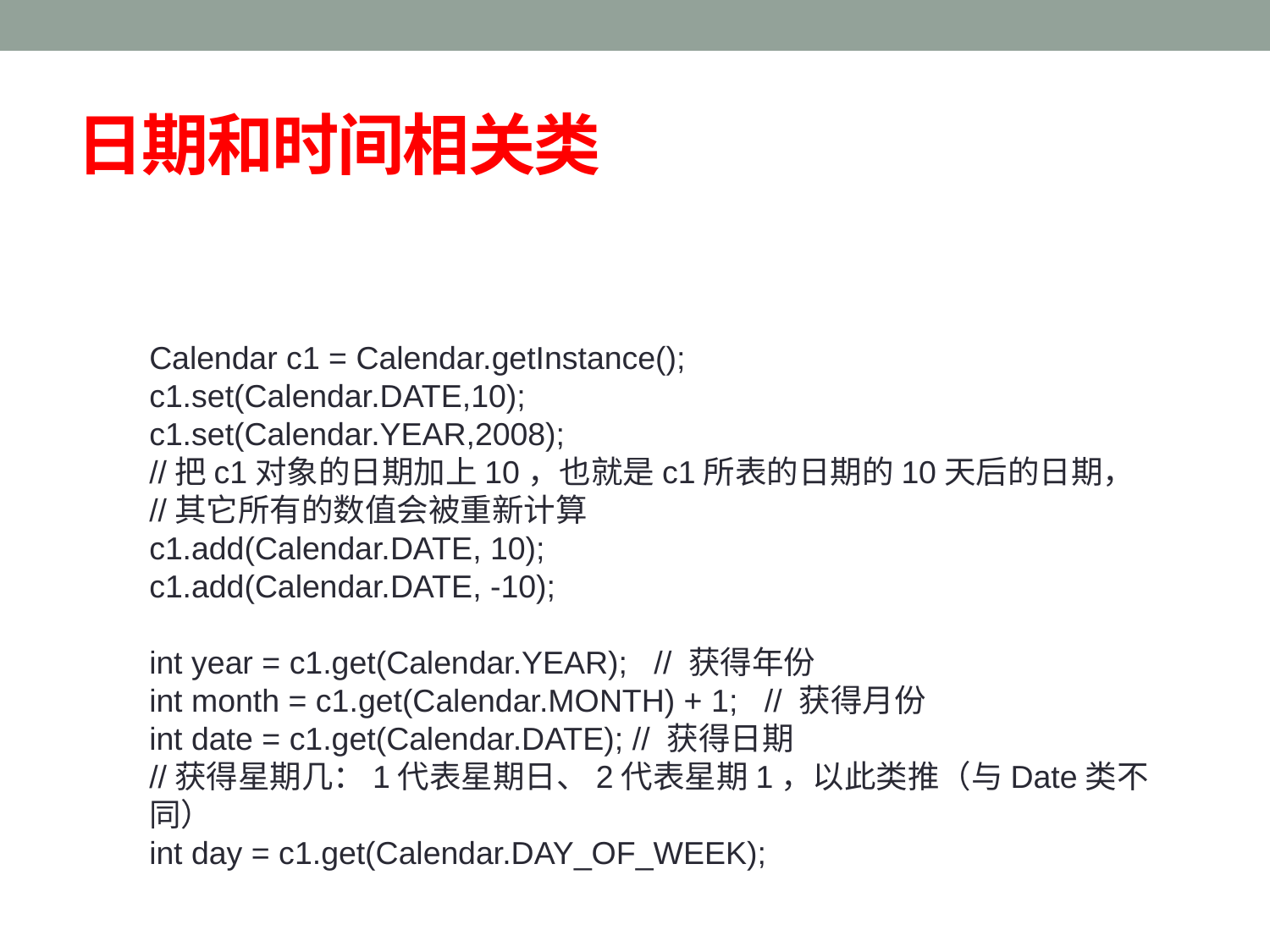

日期和时间相关类
Calendar c1 = Calendar.getInstance();
c1.set(Calendar.DATE,10);
c1.set(Calendar.YEAR,2008);
//把c1对象的日期加上10，也就是c1所表的日期的10天后的日期，
//其它所有的数值会被重新计算
c1.add(Calendar.DATE, 10);
c1.add(Calendar.DATE, -10);

int year = c1.get(Calendar.YEAR);   // 获得年份
int month = c1.get(Calendar.MONTH) + 1;   // 获得月份
int date = c1.get(Calendar.DATE); // 获得日期
//获得星期几：1代表星期日、2代表星期1，以此类推（与Date类不同）
int day = c1.get(Calendar.DAY_OF_WEEK);